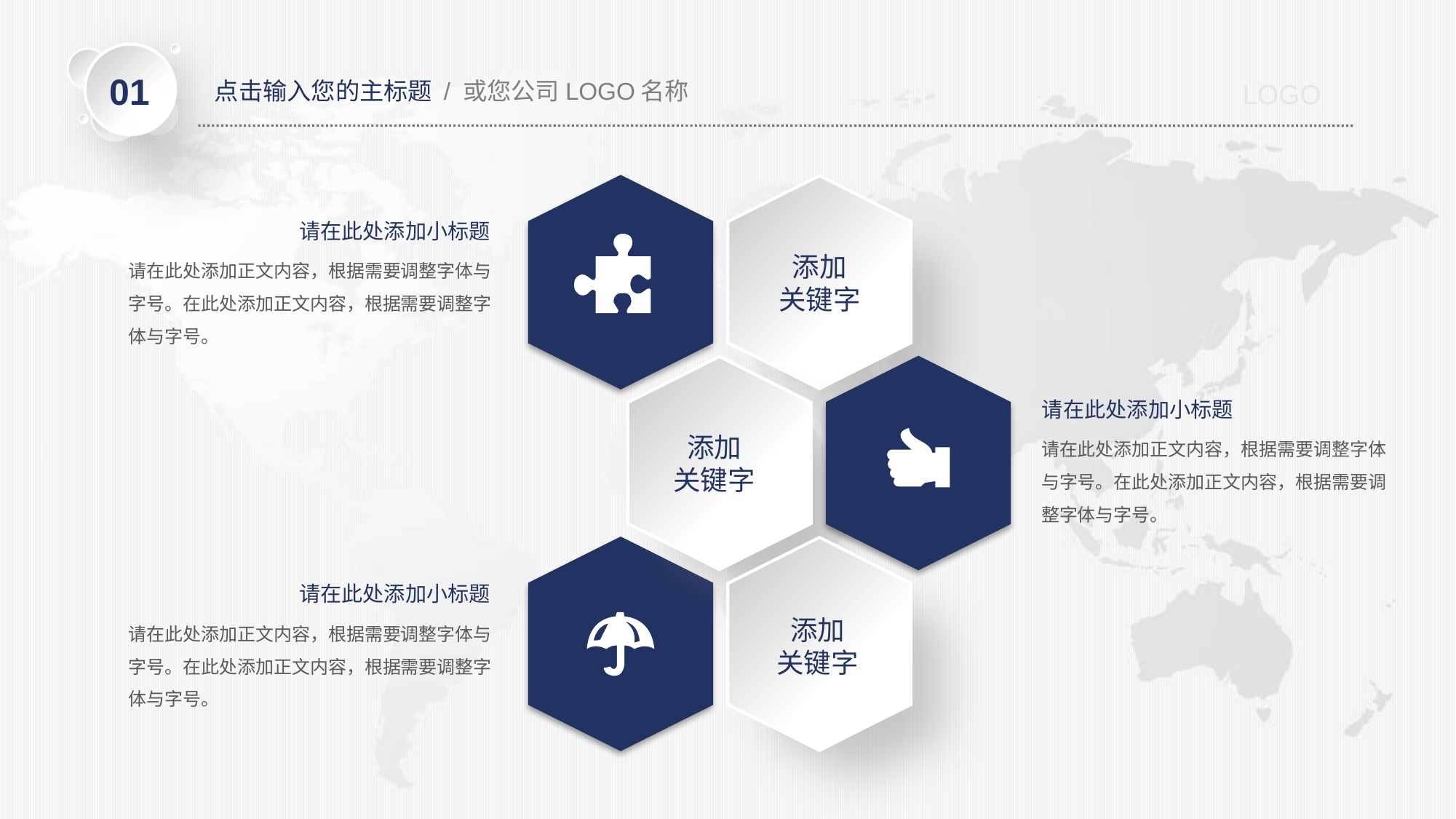

01

点击输入您的主标题 / 或您公司LOGO名称
LOGO

请在此处添加小标题

请在此处添加正文内容，根据需要调整字体与字号。在此处添加正文内容，根据需要调整字体与字号。
添加
关键字

请在此处添加小标题
请在此处添加正文内容，根据需要调整字体与字号。在此处添加正文内容，根据需要调整字体与字号。
添加
关键字

请在此处添加小标题
请在此处添加正文内容，根据需要调整字体与字号。在此处添加正文内容，根据需要调整字体与字号。
添加
关键字